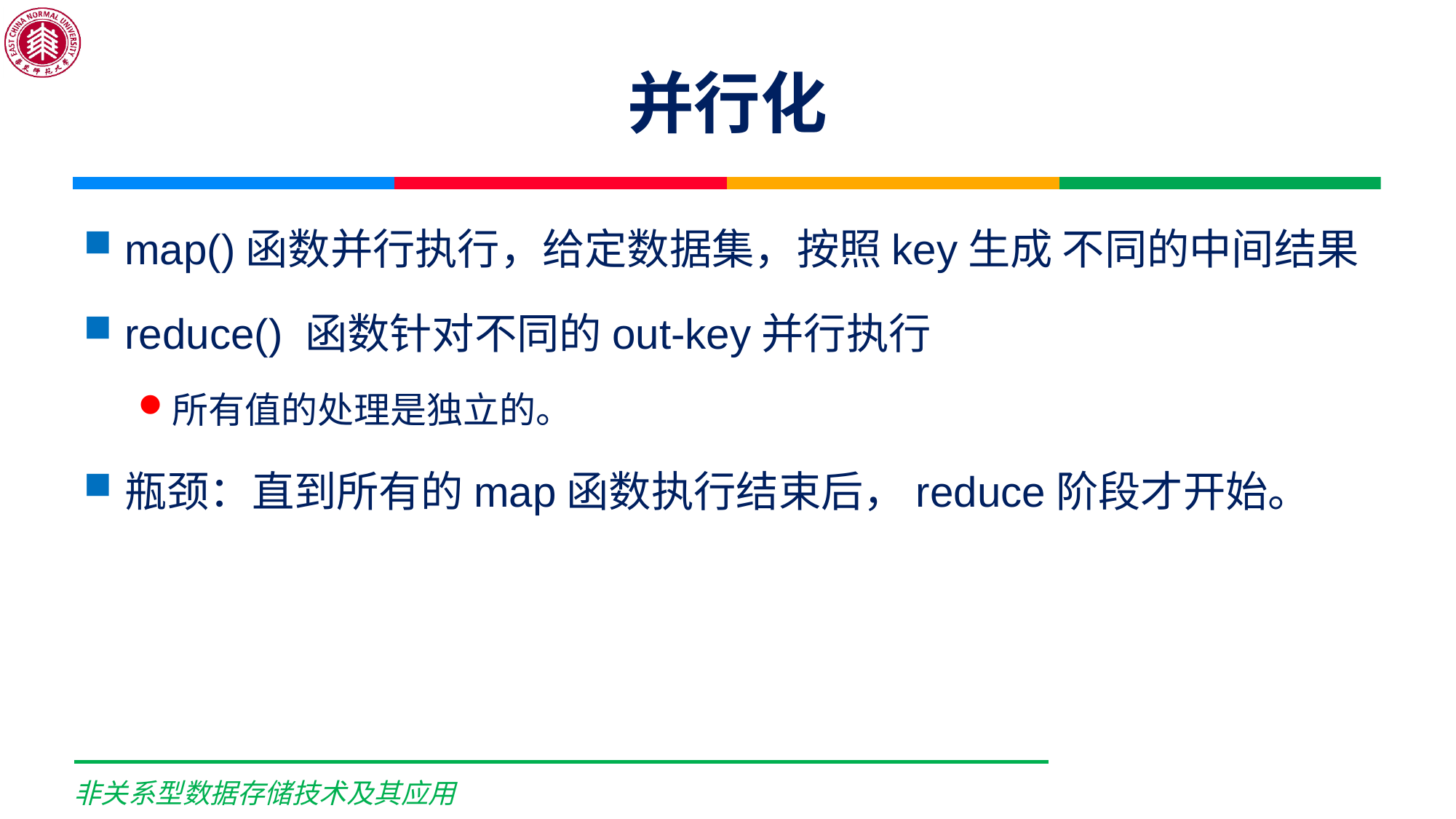

# 并行化
map()函数并行执行，给定数据集，按照key生成 不同的中间结果
reduce() 函数针对不同的out-key并行执行
所有值的处理是独立的。
瓶颈：直到所有的map函数执行结束后，reduce阶段才开始。